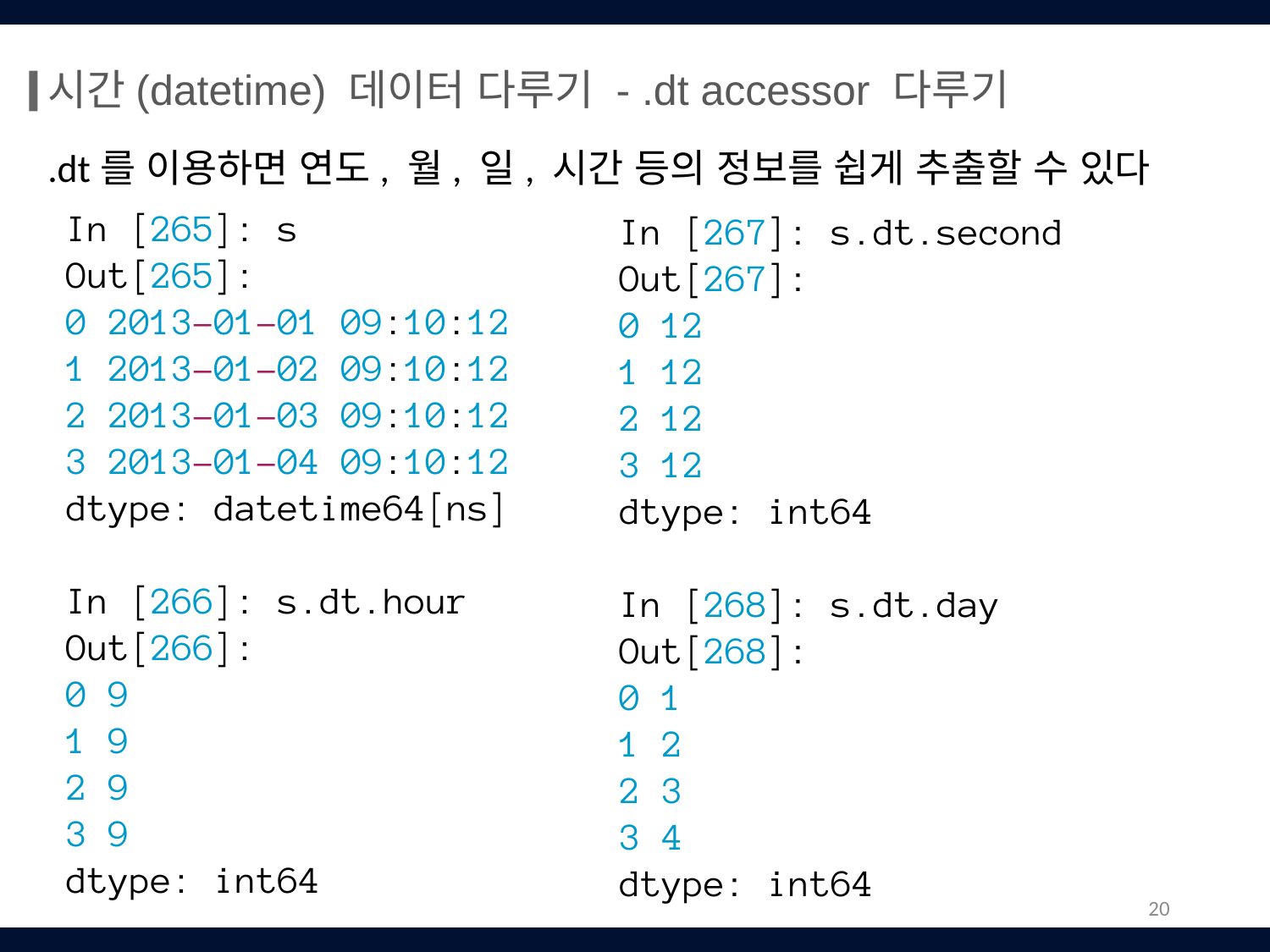

시간(datetime) 데이터 다루기 - .dt accessor 다루기
.dt를 이용하면 연도, 월, 일, 시간 등의 정보를 쉽게 추출할 수 있다
In [265]: s
Out[265]:
0 2013-01-01 09:10:12
1 2013-01-02 09:10:12
2 2013-01-03 09:10:12
3 2013-01-04 09:10:12
dtype: datetime64[ns]

In [266]: s.dt.hour
Out[266]:
0 9
1 9
2 9
3 9
dtype: int64
In [267]: s.dt.second
Out[267]:
0 12
1 12
2 12
3 12
dtype: int64

In [268]: s.dt.day
Out[268]:
0 1
1 2
2 3
3 4
dtype: int64
20